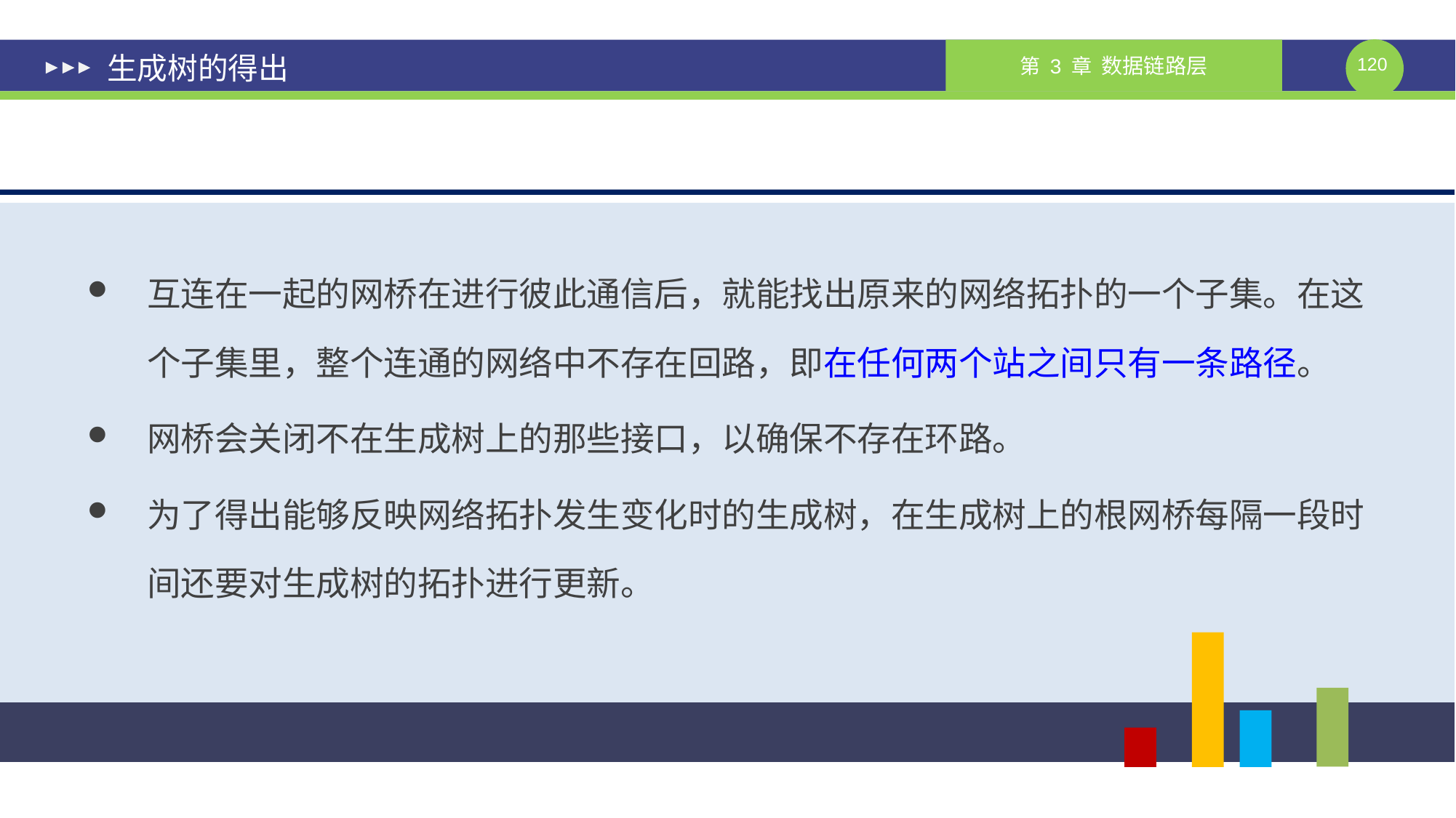

# 生成树的得出

互连在一起的网桥在进行彼此通信后，就能找出原来的网络拓扑的一个子集。在这个子集里，整个连通的网络中不存在回路，即在任何两个站之间只有一条路径。
网桥会关闭不在生成树上的那些接口，以确保不存在环路。
为了得出能够反映网络拓扑发生变化时的生成树，在生成树上的根网桥每隔一段时间还要对生成树的拓扑进行更新。

课件制作人：谢钧 谢希仁